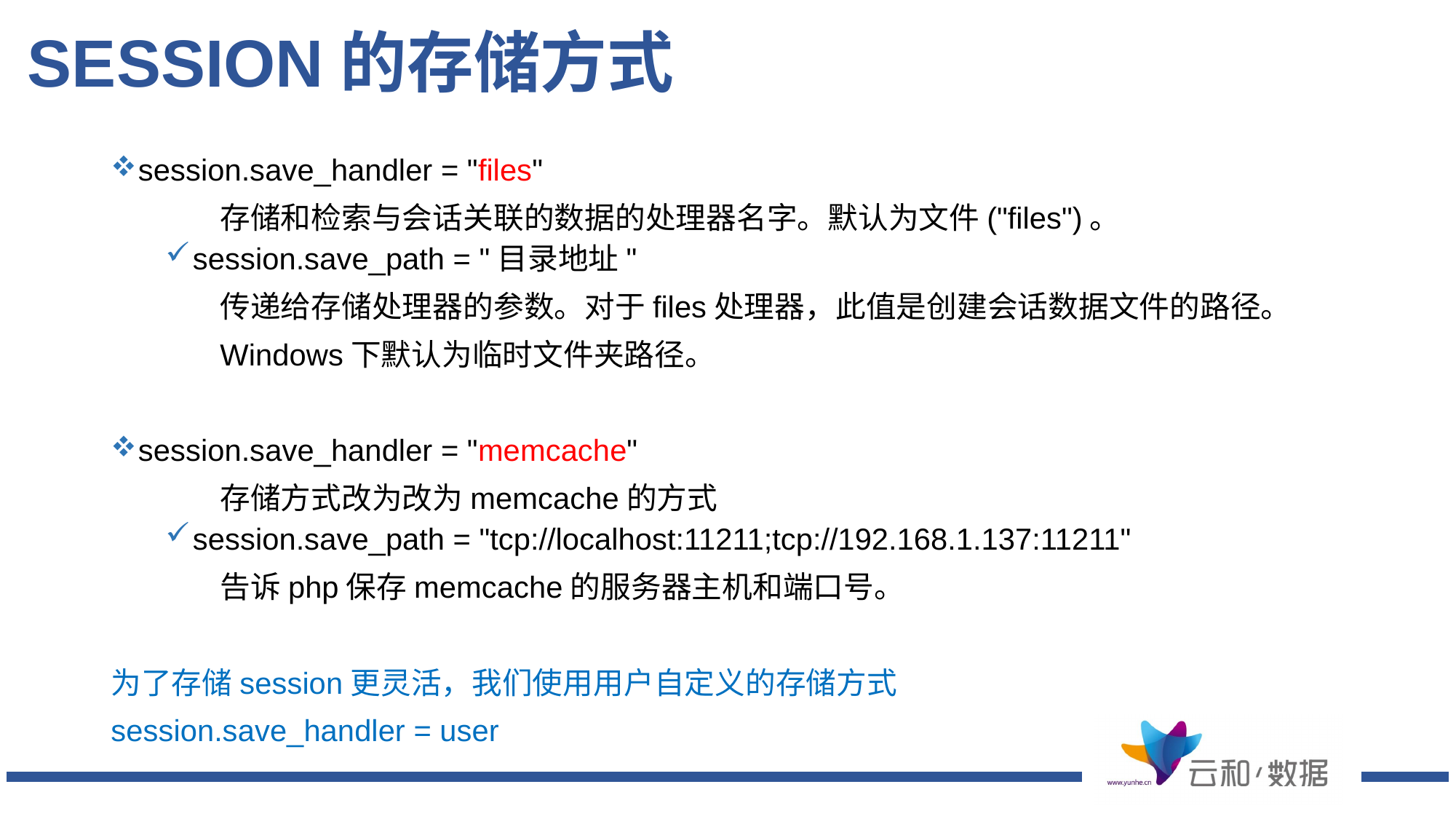

# SESSION的存储方式
session.save_handler = "files"
	存储和检索与会话关联的数据的处理器名字。默认为文件("files")。
session.save_path = "目录地址"
	传递给存储处理器的参数。对于files处理器，此值是创建会话数据文件的路径。
	Windows下默认为临时文件夹路径。

session.save_handler = "memcache"
	存储方式改为改为memcache的方式
session.save_path = "tcp://localhost:11211;tcp://192.168.1.137:11211"
	告诉php保存memcache的服务器主机和端口号。

为了存储session更灵活，我们使用用户自定义的存储方式
session.save_handler = user